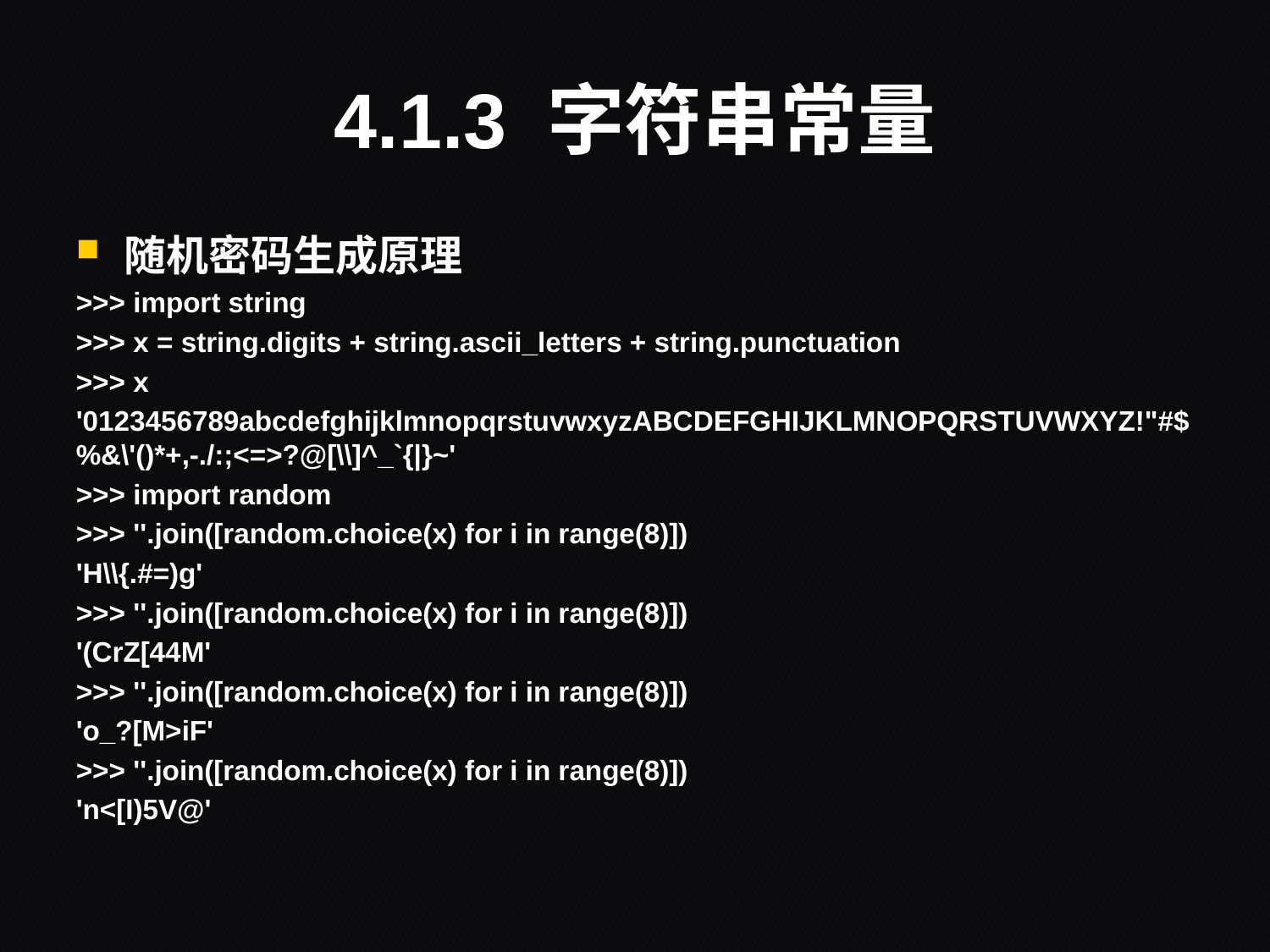

# 4.1.3 字符串常量
随机密码生成原理
>>> import string
>>> x = string.digits + string.ascii_letters + string.punctuation
>>> x
'0123456789abcdefghijklmnopqrstuvwxyzABCDEFGHIJKLMNOPQRSTUVWXYZ!"#$%&\'()*+,-./:;<=>?@[\\]^_`{|}~'
>>> import random
>>> ''.join([random.choice(x) for i in range(8)])
'H\\{.#=)g'
>>> ''.join([random.choice(x) for i in range(8)])
'(CrZ[44M'
>>> ''.join([random.choice(x) for i in range(8)])
'o_?[M>iF'
>>> ''.join([random.choice(x) for i in range(8)])
'n<[I)5V@'